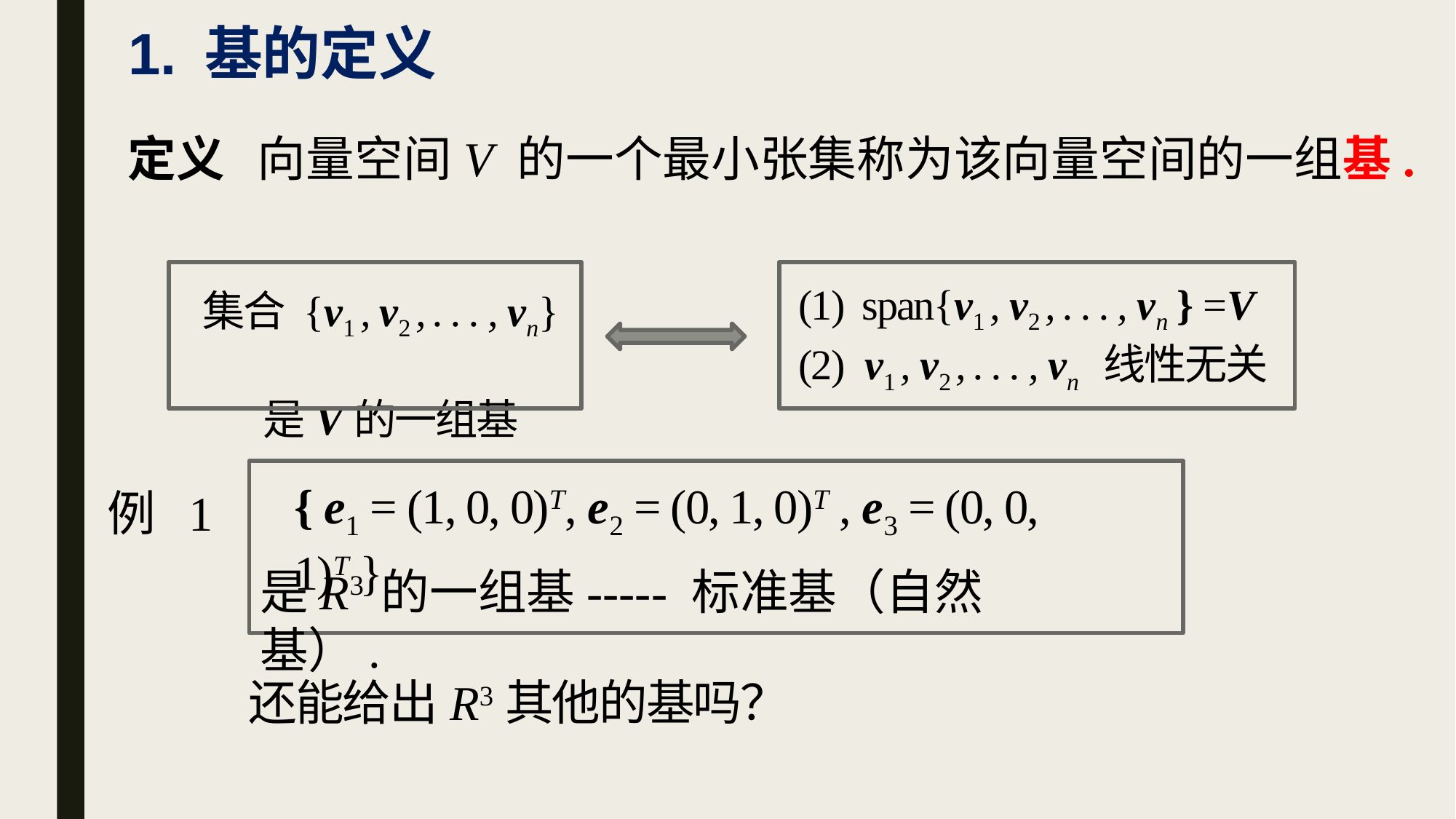

# 1. 基的定义
定义   向量空间V 的一个最小张集称为该向量空间的一组基.

(1)  span{v1 , v2 , . . . , vn } =V
集合 {v1 , v2 , . . . , vn}
      是V的一组基

(2)  v1 , v2 , . . . , vn   线性无关

{ e1 = (1, 0, 0)T, e2 = (0, 1, 0)T , e3 = (0, 0, 1)T }
例  1
是R3 的一组基----- 标准基（自然基）.
还能给出R3其他的基吗？